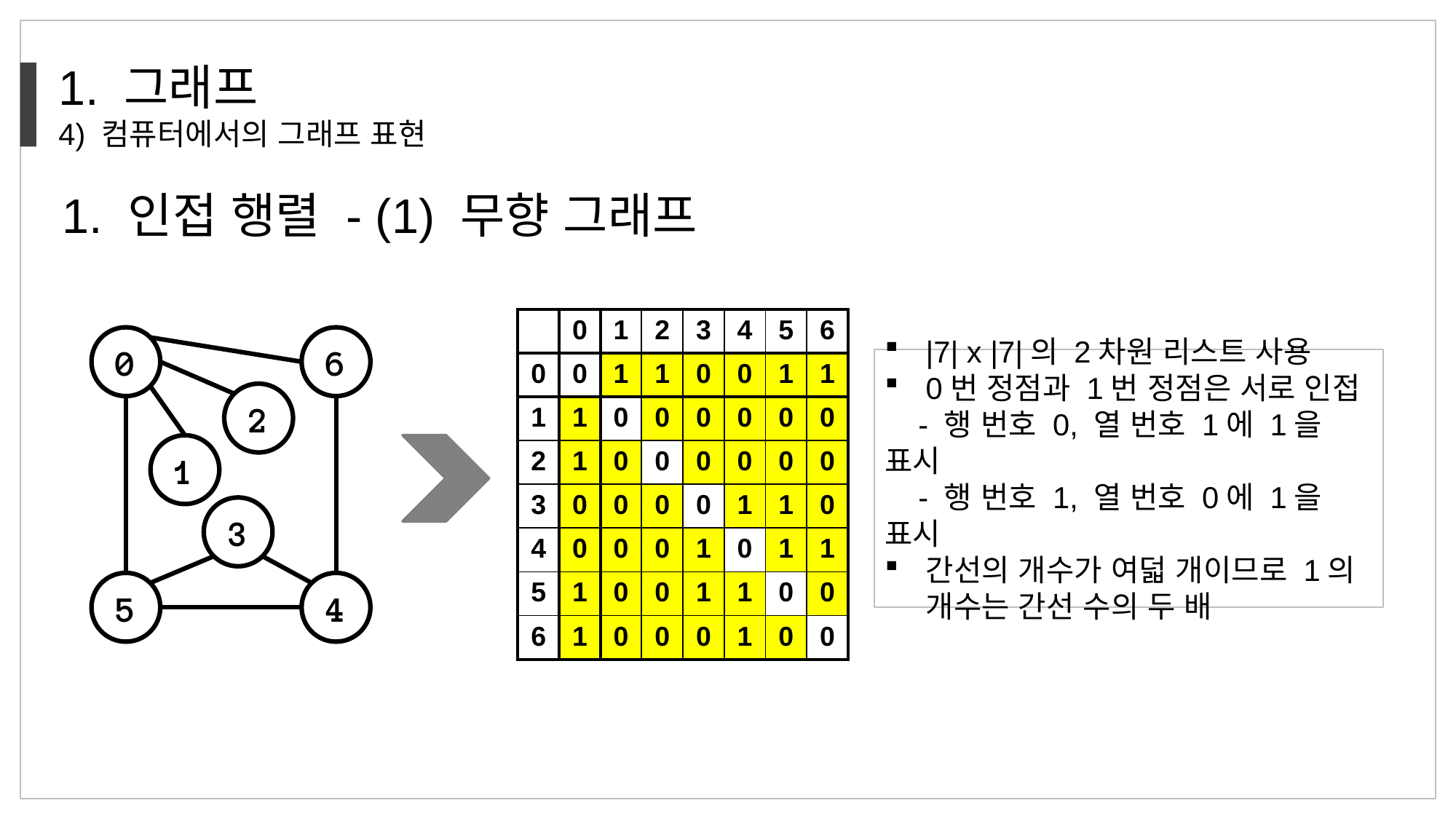

1. 그래프
4) 컴퓨터에서의 그래프 표현

1. 인접 행렬 - (1) 무향 그래프
|  | 0 | 1 | 2 | 3 | 4 | 5 | 6 |
| --- | --- | --- | --- | --- | --- | --- | --- |
| 0 | 0 | 1 | 1 | 0 | 0 | 1 | 1 |
| 1 | 1 | 0 | 0 | 0 | 0 | 0 | 0 |
| 2 | 1 | 0 | 0 | 0 | 0 | 0 | 0 |
| 3 | 0 | 0 | 0 | 0 | 1 | 1 | 0 |
| 4 | 0 | 0 | 0 | 1 | 0 | 1 | 1 |
| 5 | 1 | 0 | 0 | 1 | 1 | 0 | 0 |
| 6 | 1 | 0 | 0 | 0 | 1 | 0 | 0 |
6
0
2
1
3
5
4
|7| x |7|의 2차원 리스트 사용
0번 정점과 1번 정점은 서로 인접
    - 행 번호 0, 열 번호 1에 1을 표시
    - 행 번호 1, 열 번호 0에 1을 표시
간선의 개수가 여덟 개이므로 1의 개수는 간선 수의 두 배